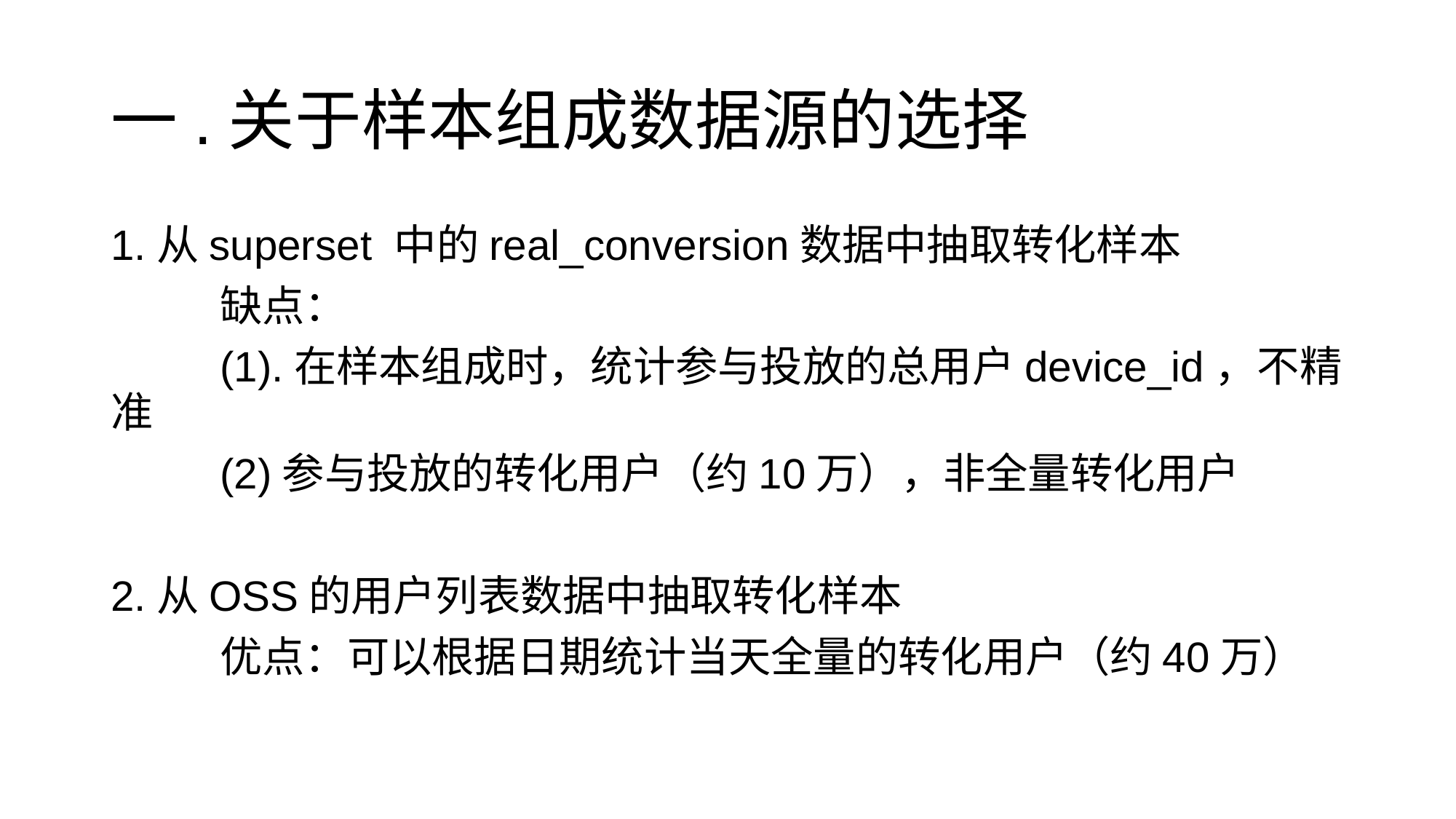

# 一.关于样本组成数据源的选择
1.从superset 中的real_conversion数据中抽取转化样本
	缺点：
	(1).在样本组成时，统计参与投放的总用户device_id，不精准
	(2)参与投放的转化用户（约10万），非全量转化用户

2.从OSS的用户列表数据中抽取转化样本
	优点：可以根据日期统计当天全量的转化用户（约40万）